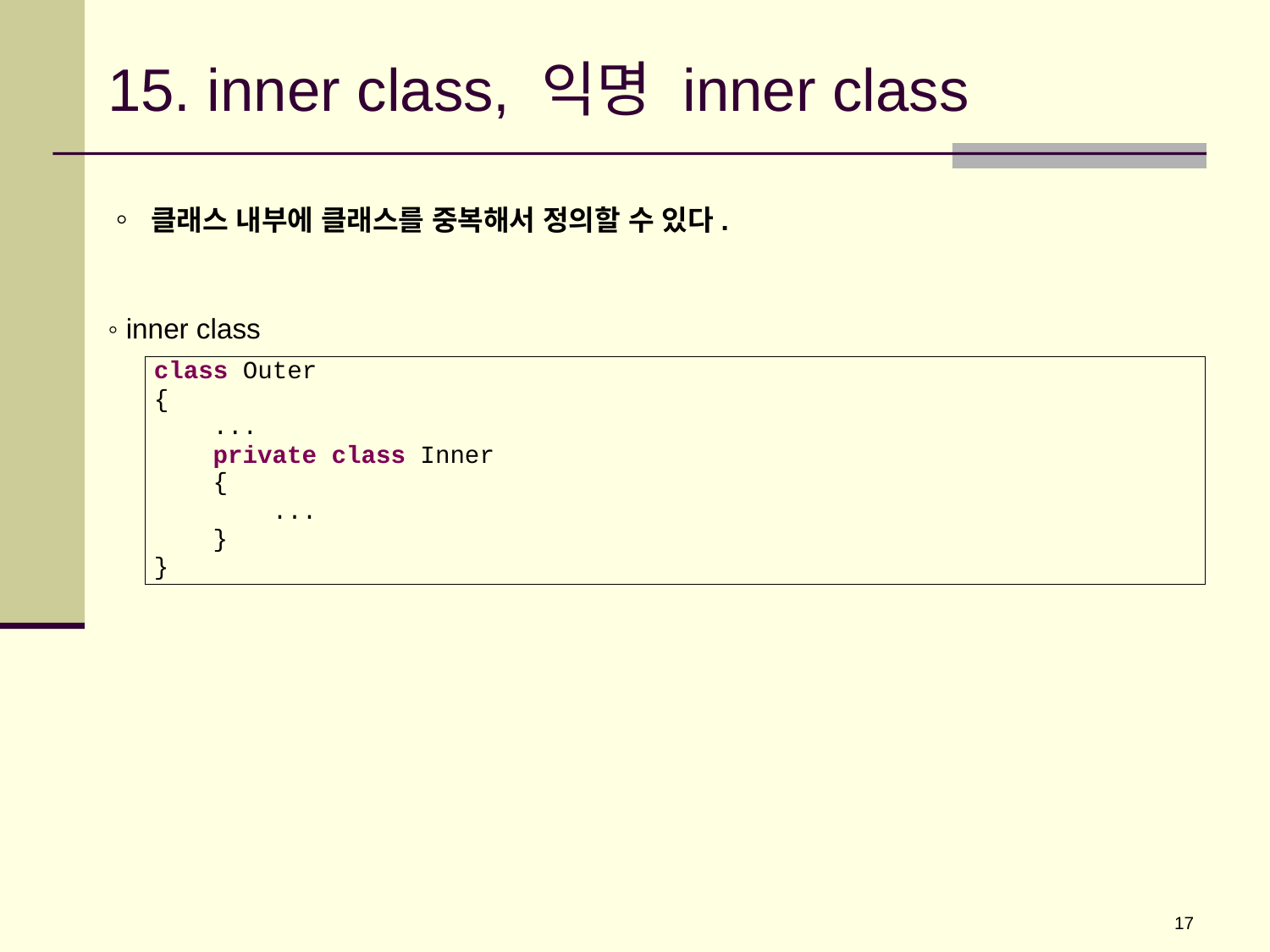

# 15. inner class, 익명 inner class
◦ 클래스 내부에 클래스를 중복해서 정의할 수 있다.

◦ inner class

| class Outer { ... private class Inner { ... } } |
| --- |
17